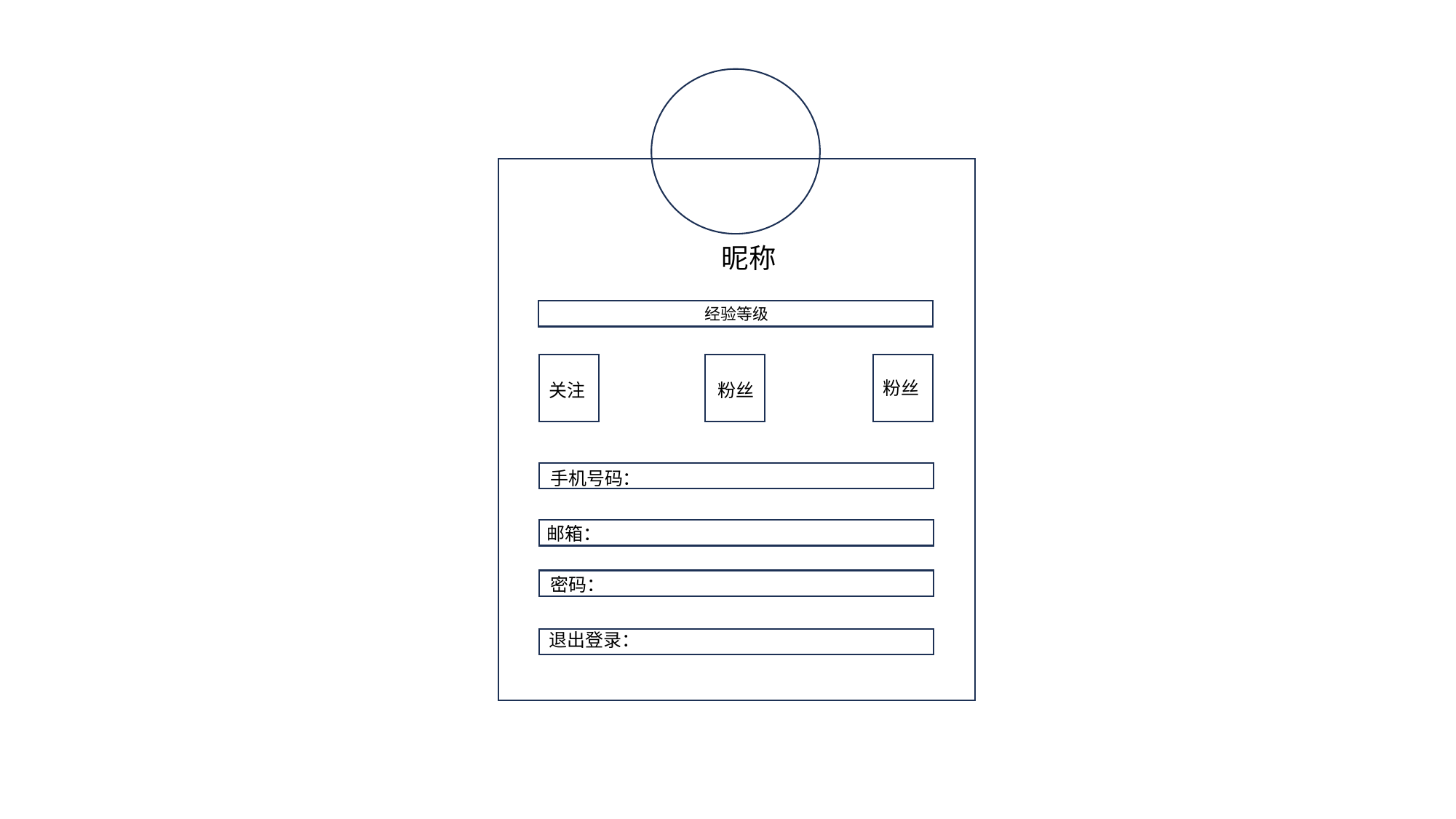

昵称
经验等级

粉丝
关注
粉丝
手机号码：

邮箱：

密码：

退出登录：